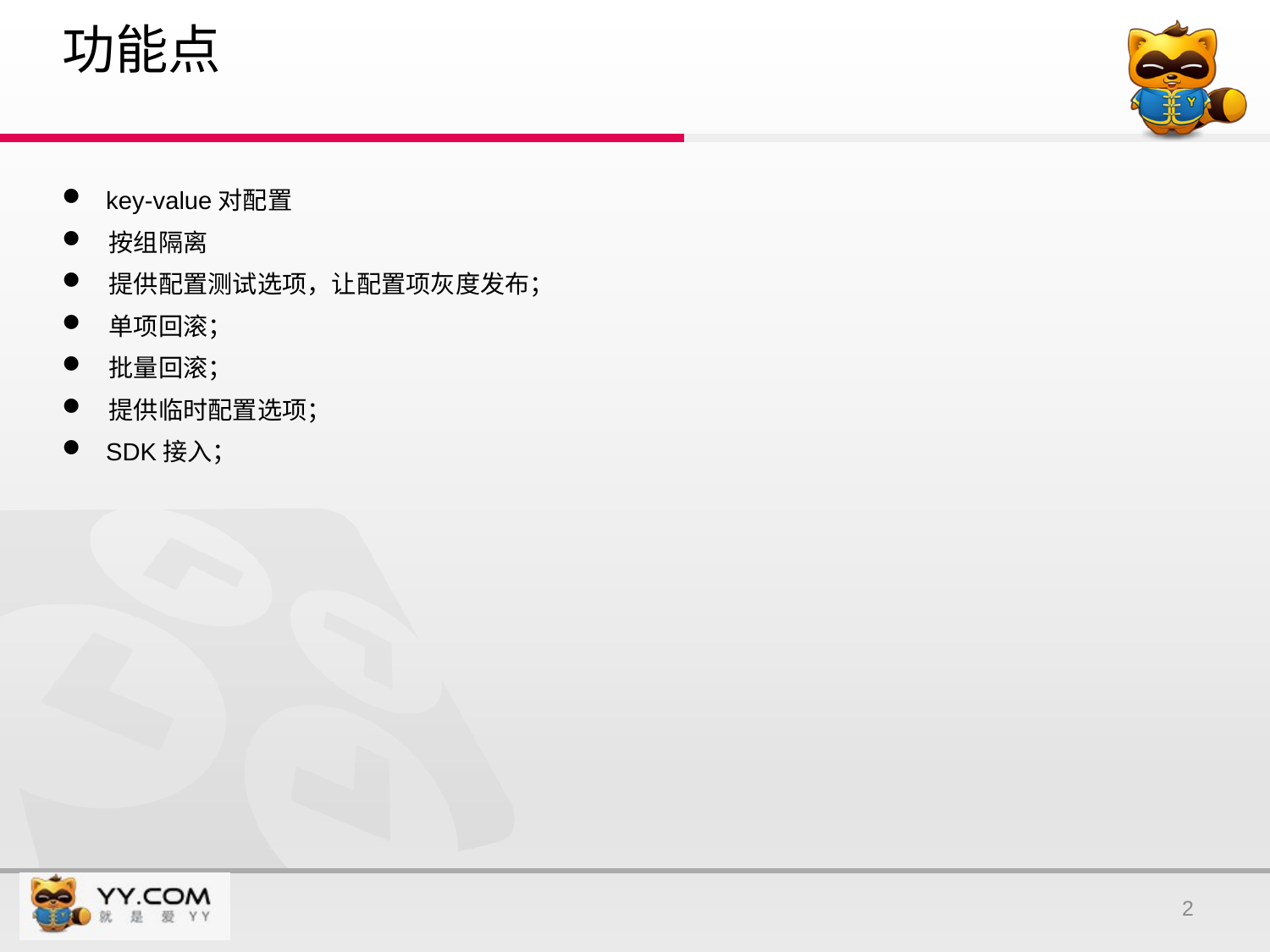

# 功能点
  key-value对配置
  按组隔离
  提供配置测试选项，让配置项灰度发布；
  单项回滚；
  批量回滚；
  提供临时配置选项；
  SDK接入；
2